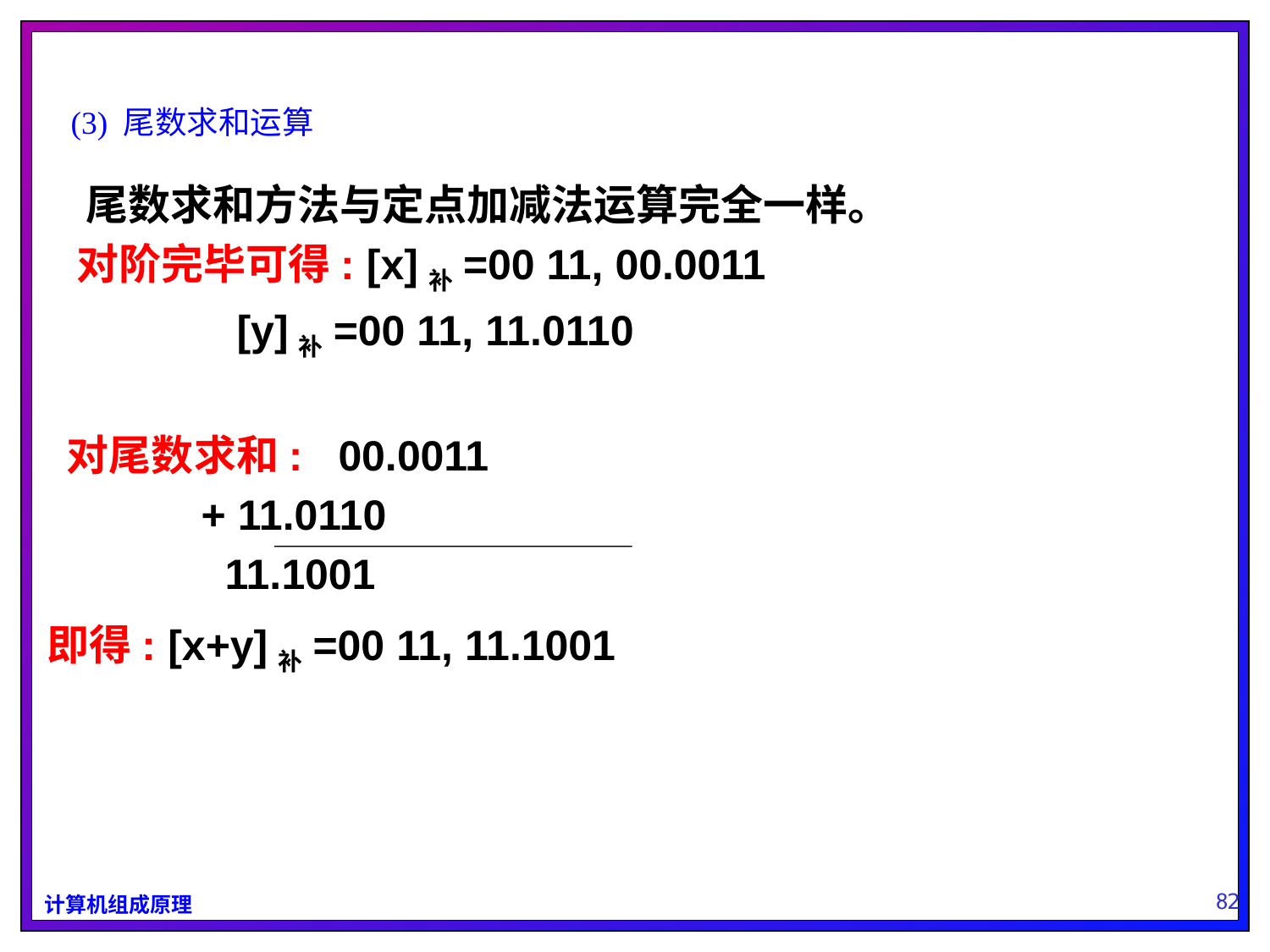

(3) 尾数求和运算
   尾数求和方法与定点加减法运算完全一样。
  对阶完毕可得: [x]补=00 11, 00.0011
                [y]补=00 11, 11.0110

 对尾数求和:   00.0011
             + 11.0110
               11.1001
即得: [x+y]补=00 11, 11.1001